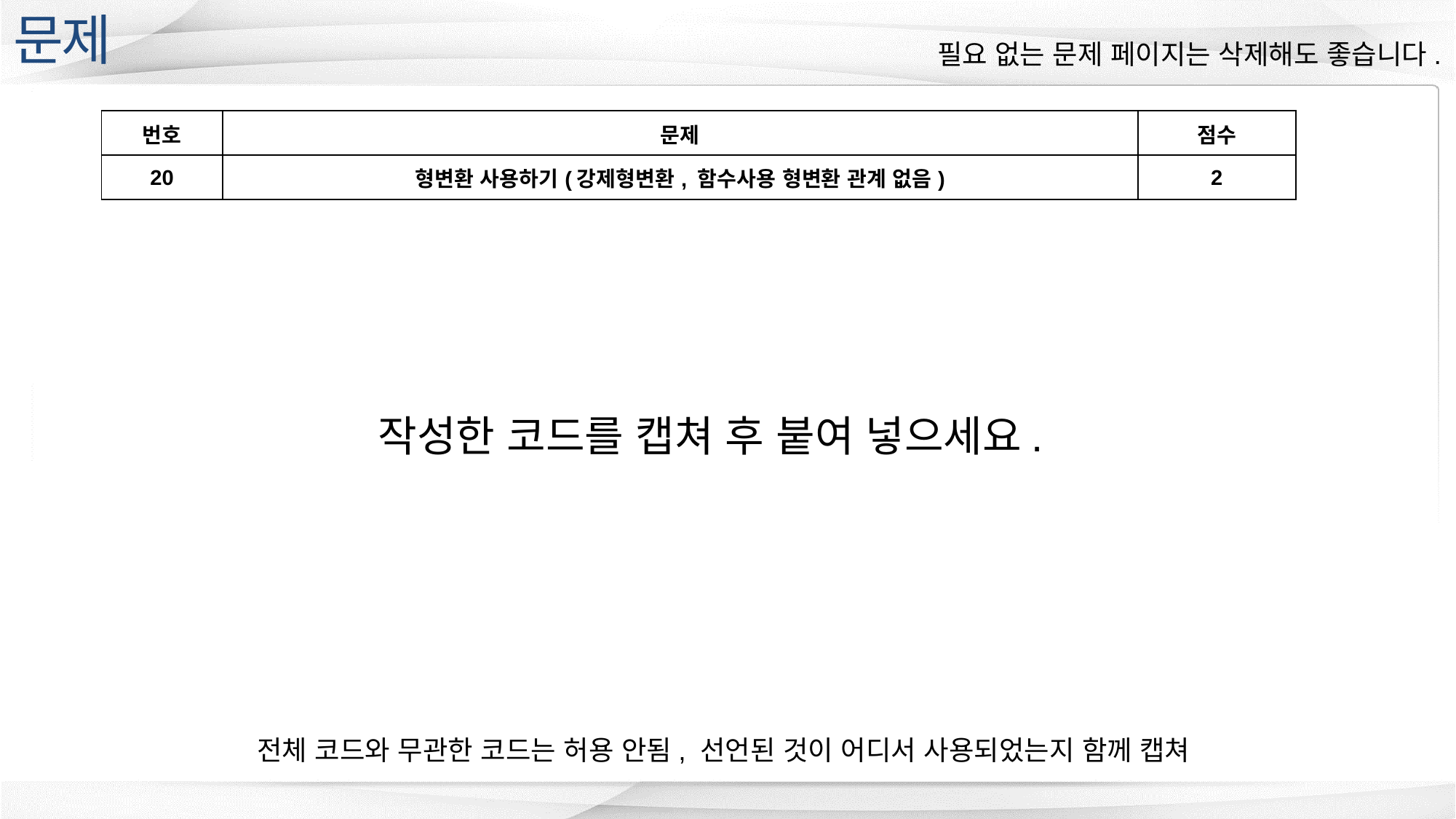

문제
필요 없는 문제 페이지는 삭제해도 좋습니다.
| 번호 | 문제 | 점수 |
| --- | --- | --- |
| 20 | 형변환 사용하기(강제형변환, 함수사용 형변환 관계 없음) | 2 |
작성한 코드를 캡쳐 후 붙여 넣으세요.
전체 코드와 무관한 코드는 허용 안됨, 선언된 것이 어디서 사용되었는지 함께 캡쳐